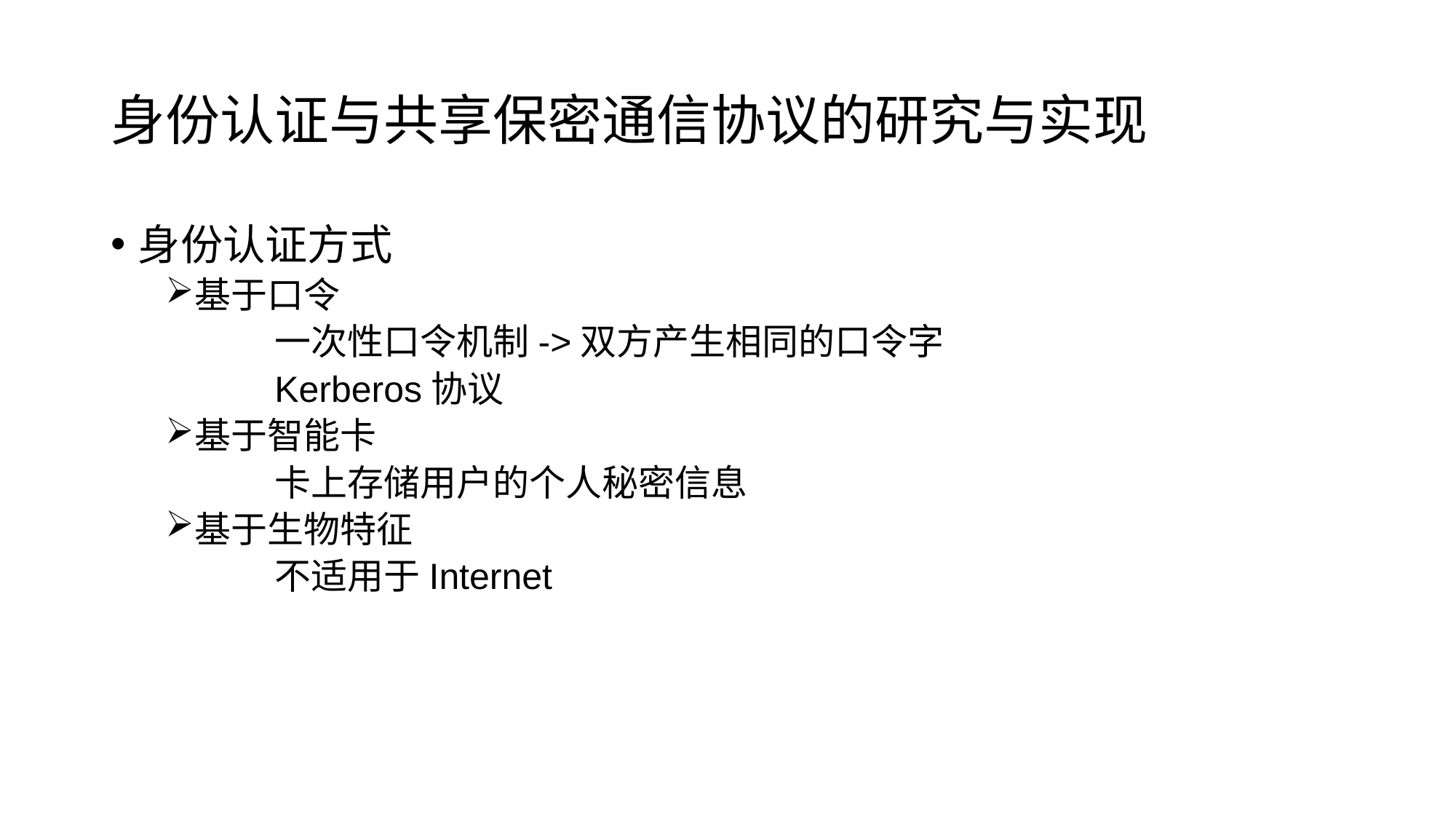

# 身份认证与共享保密通信协议的研究与实现
身份认证方式
基于口令
	一次性口令机制->双方产生相同的口令字
	Kerberos协议
基于智能卡
	卡上存储用户的个人秘密信息
基于生物特征
	不适用于Internet